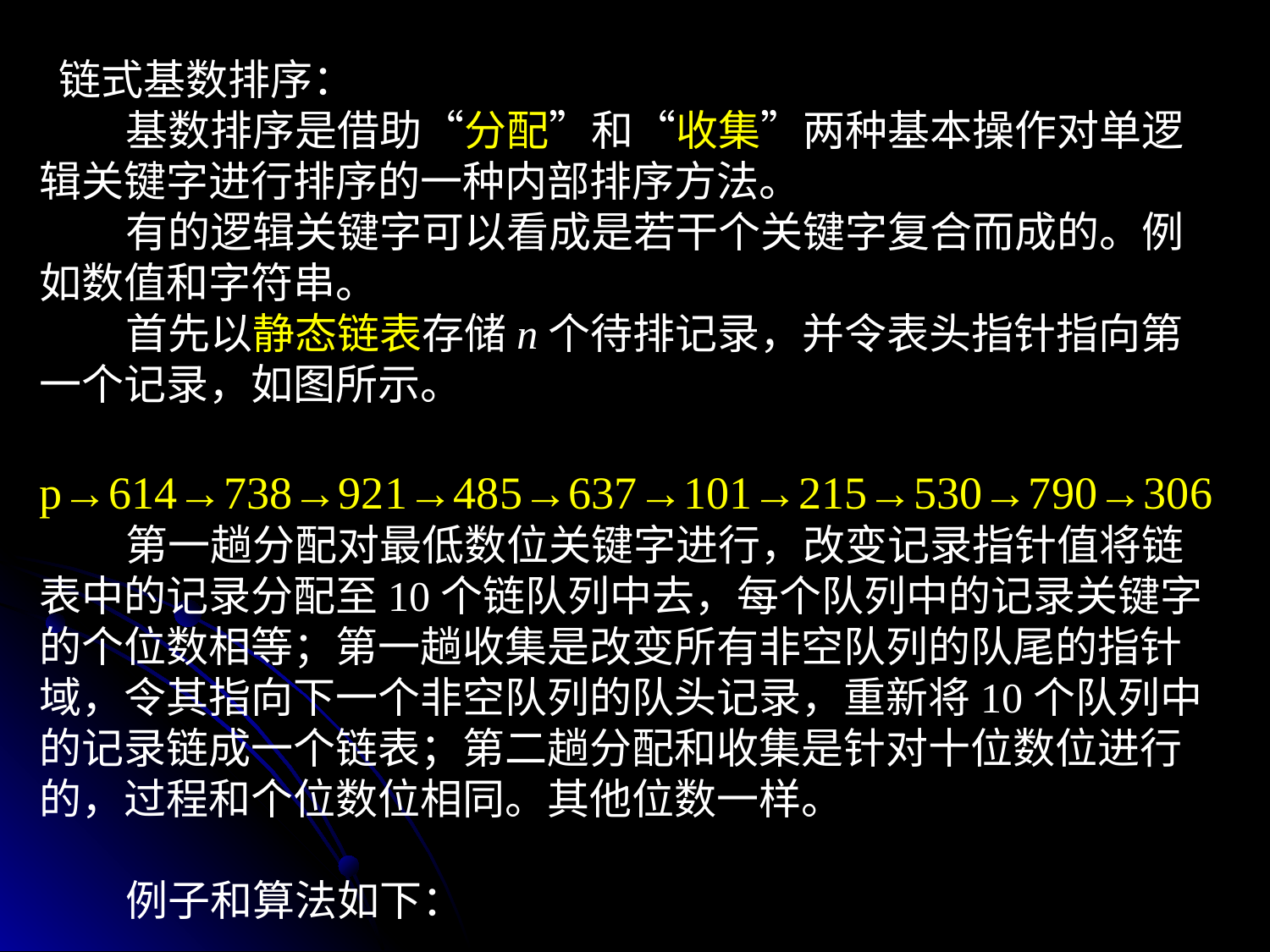

链式基数排序：
        基数排序是借助“分配”和“收集”两种基本操作对单逻辑关键字进行排序的一种内部排序方法。
        有的逻辑关键字可以看成是若干个关键字复合而成的。例如数值和字符串。
        首先以静态链表存储n个待排记录，并令表头指针指向第一个记录，如图所示。
 p→614→738→921→485→637→101→215→530→790→306
        第一趟分配对最低数位关键字进行，改变记录指针值将链表中的记录分配至10个链队列中去，每个队列中的记录关键字的个位数相等；第一趟收集是改变所有非空队列的队尾的指针域，令其指向下一个非空队列的队头记录，重新将10个队列中的记录链成一个链表；第二趟分配和收集是针对十位数位进行的，过程和个位数位相同。其他位数一样。

        例子和算法如下：